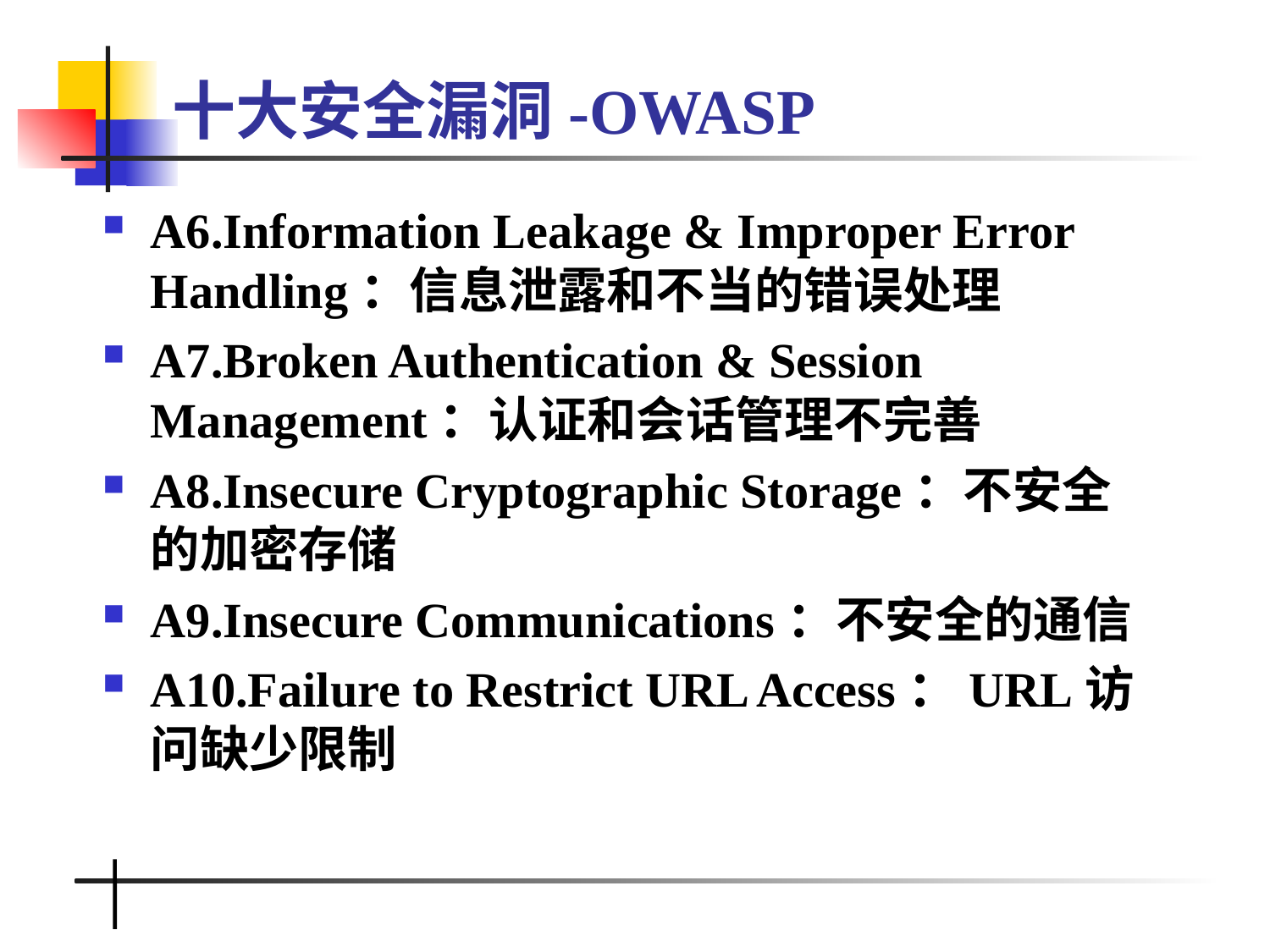

# 十大安全漏洞-OWASP
A6.Information Leakage & Improper Error Handling：信息泄露和不当的错误处理
A7.Broken Authentication & Session Management：认证和会话管理不完善
A8.Insecure Cryptographic Storage：不安全的加密存储
A9.Insecure Communications：不安全的通信
A10.Failure to Restrict URL Access：URL访问缺少限制